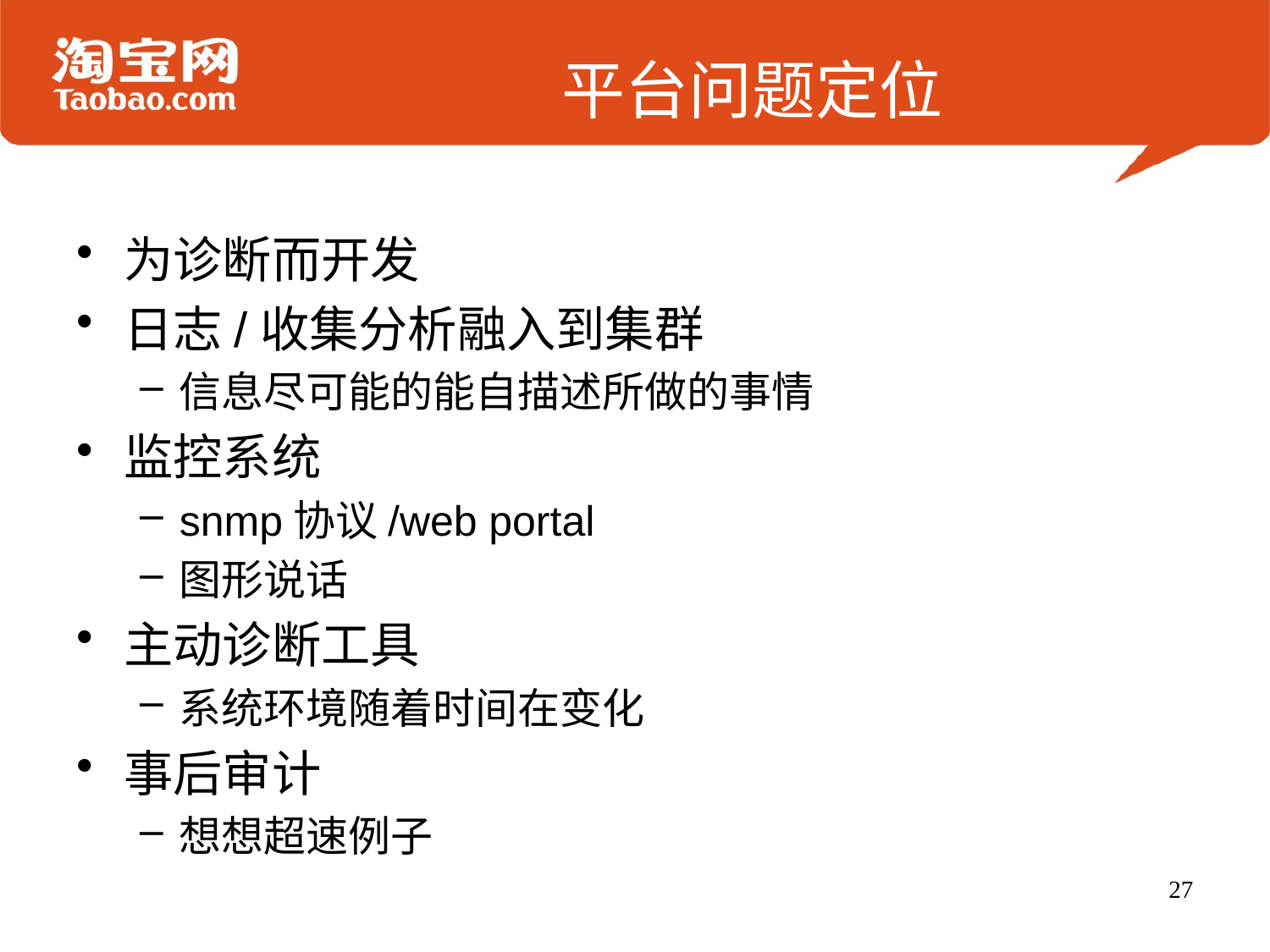

# 平台问题定位
为诊断而开发
日志/收集分析融入到集群
信息尽可能的能自描述所做的事情
监控系统
snmp协议/web portal
图形说话
主动诊断工具
系统环境随着时间在变化
事后审计
想想超速例子

27